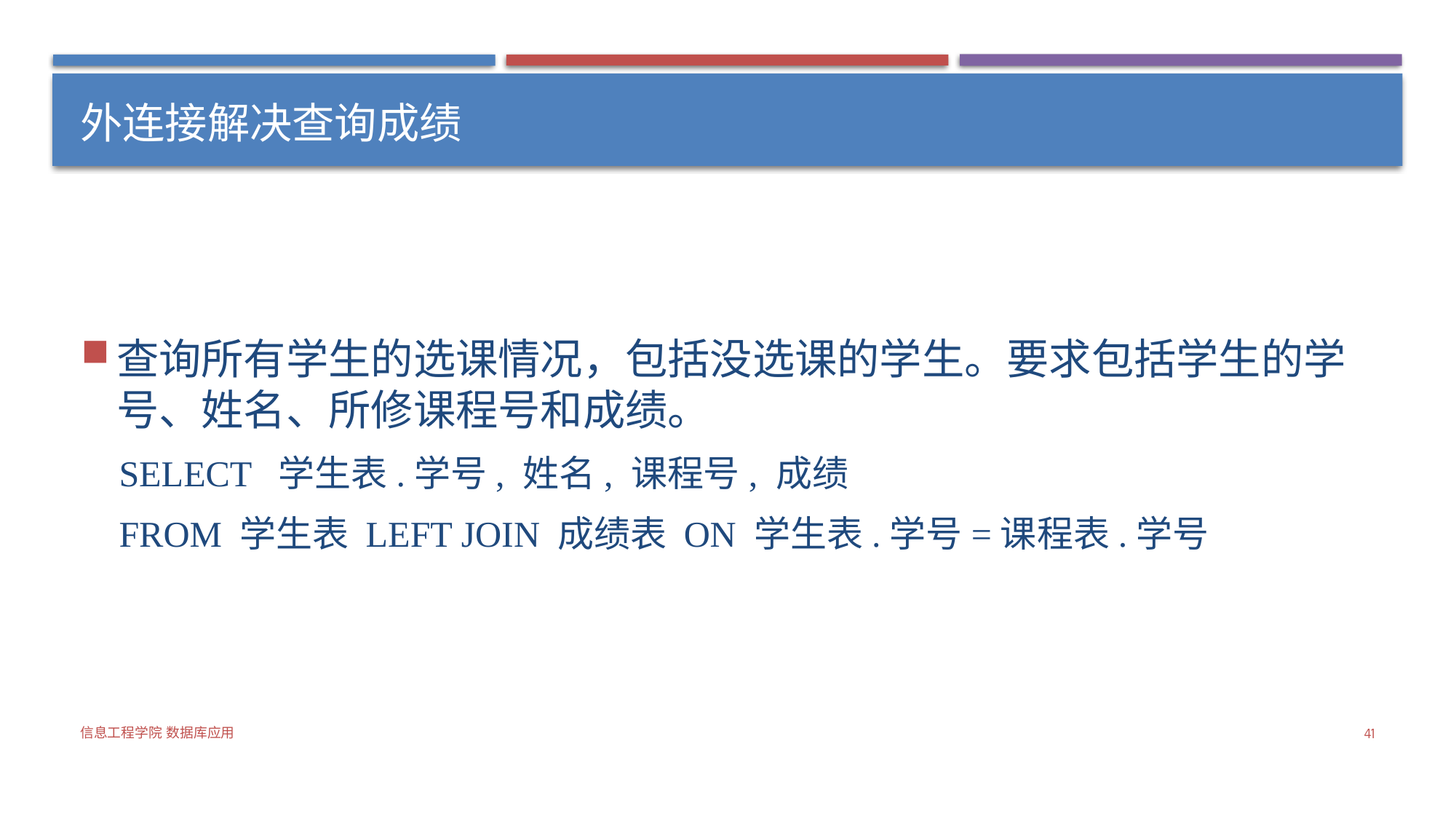

# 外连接解决查询成绩
查询所有学生的选课情况，包括没选课的学生。要求包括学生的学号、姓名、所修课程号和成绩。
SELECT  学生表.学号, 姓名, 课程号, 成绩
FROM 学生表 LEFT JOIN 成绩表 ON 学生表.学号=课程表.学号
信息工程学院 数据库应用
41